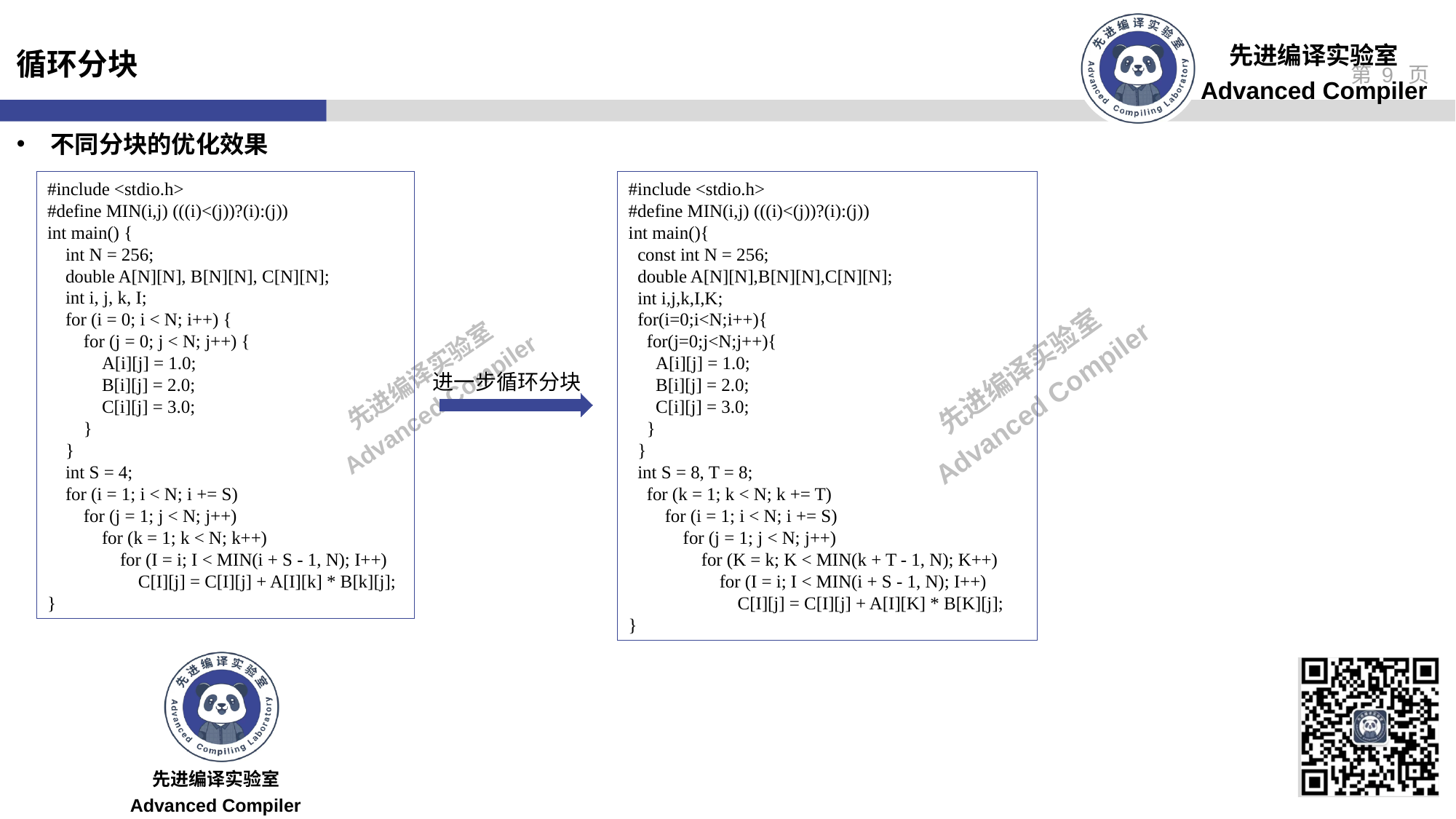

循环分块
不同分块的优化效果
#include <stdio.h>
#define MIN(i,j) (((i)<(j))?(i):(j))
int main() {
    int N = 256;
    double A[N][N], B[N][N], C[N][N];
    int i, j, k, I;
    for (i = 0; i < N; i++) {
        for (j = 0; j < N; j++) {
            A[i][j] = 1.0;
            B[i][j] = 2.0;
            C[i][j] = 3.0;
        }
    }
    int S = 4;
    for (i = 1; i < N; i += S)
        for (j = 1; j < N; j++)
            for (k = 1; k < N; k++)
                for (I = i; I < MIN(i + S - 1, N); I++)
                    C[I][j] = C[I][j] + A[I][k] * B[k][j];
}
#include <stdio.h>
#define MIN(i,j) (((i)<(j))?(i):(j))
int main(){
  const int N = 256;
  double A[N][N],B[N][N],C[N][N];
  int i,j,k,I,K;
  for(i=0;i<N;i++){
    for(j=0;j<N;j++){
      A[i][j] = 1.0;
      B[i][j] = 2.0;
      C[i][j] = 3.0;
    }
  }
  int S = 8, T = 8;
    for (k = 1; k < N; k += T)
        for (i = 1; i < N; i += S)
            for (j = 1; j < N; j++)
                for (K = k; K < MIN(k + T - 1, N); K++)
                    for (I = i; I < MIN(i + S - 1, N); I++)
                        C[I][j] = C[I][j] + A[I][K] * B[K][j];
}
进一步循环分块